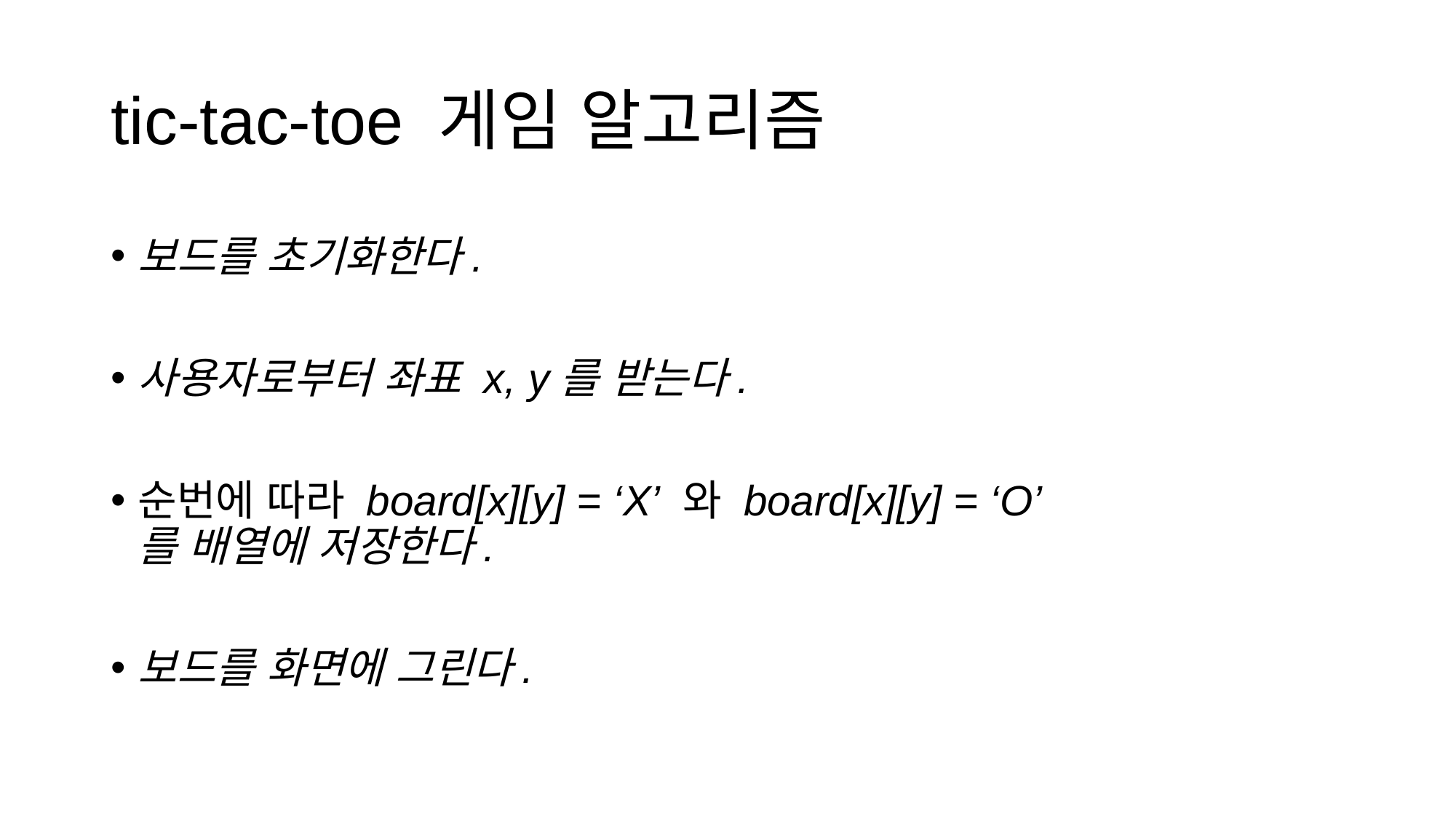

# tic-tac-toe 게임 알고리즘
보드를 초기화한다.

사용자로부터 좌표 x, y를 받는다.

순번에 따라 board[x][y] = ‘X’ 와 board[x][y] = ‘O’ 를 배열에 저장한다.

보드를 화면에 그린다.